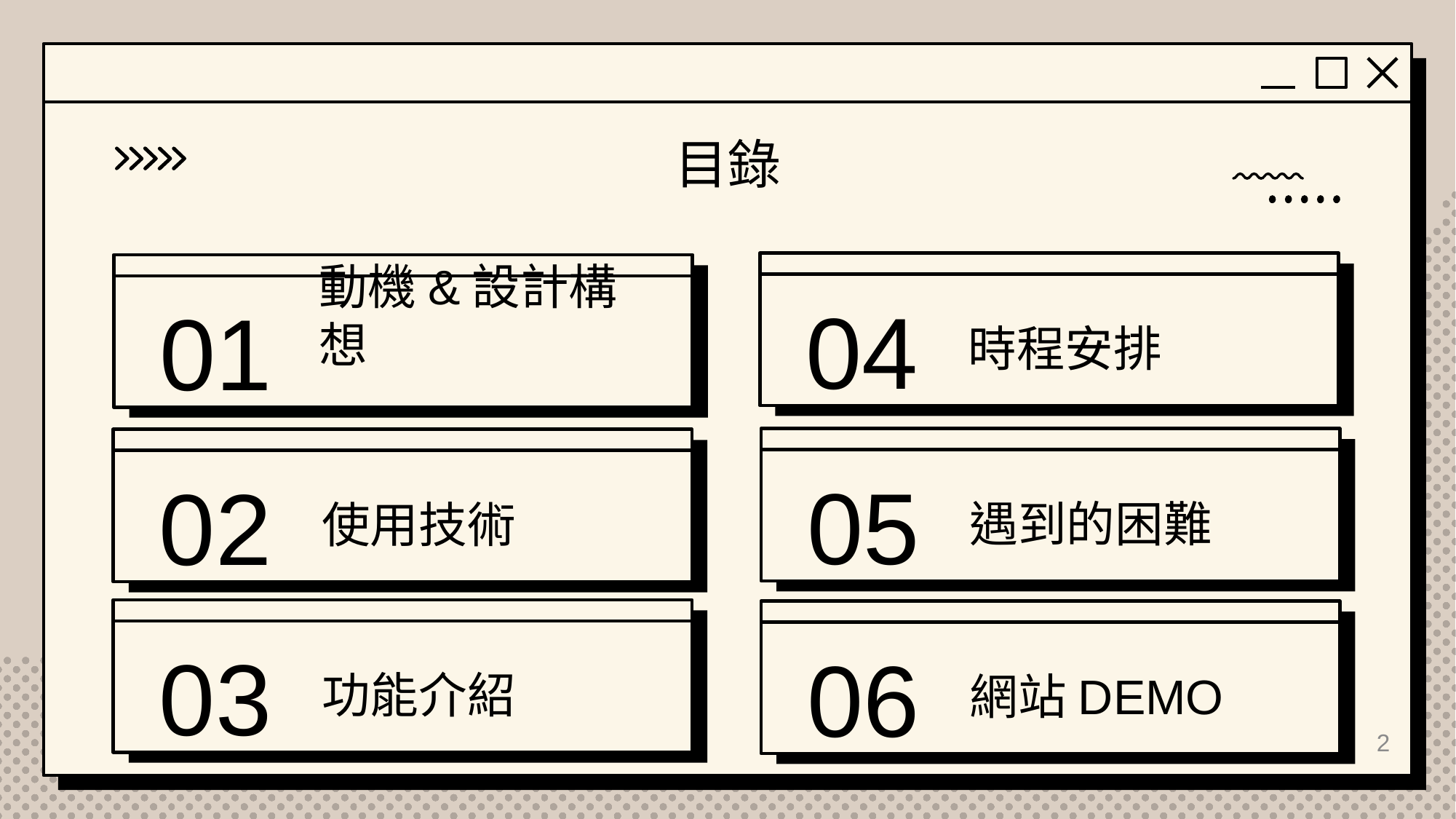

目錄

04
# 01
動機&設計構想
時程安排

05
02
遇到的困難
使用技術

03
06
功能介紹
網站DEMO
2